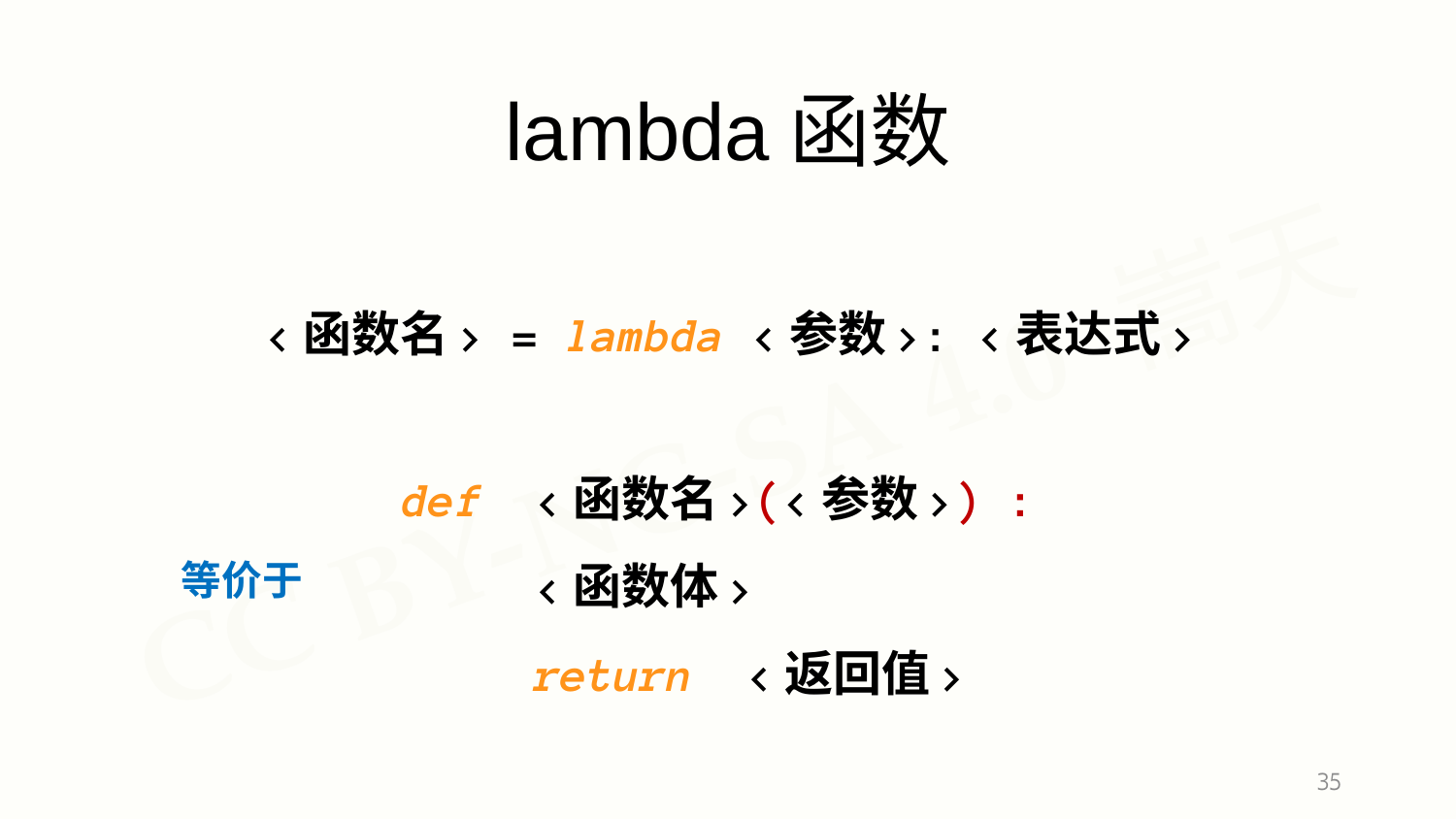

lambda函数
<函数名> = lambda <参数>: <表达式>
def  <函数名>(<参数>) :
     <函数体>
     return  <返回值>
等价于
35